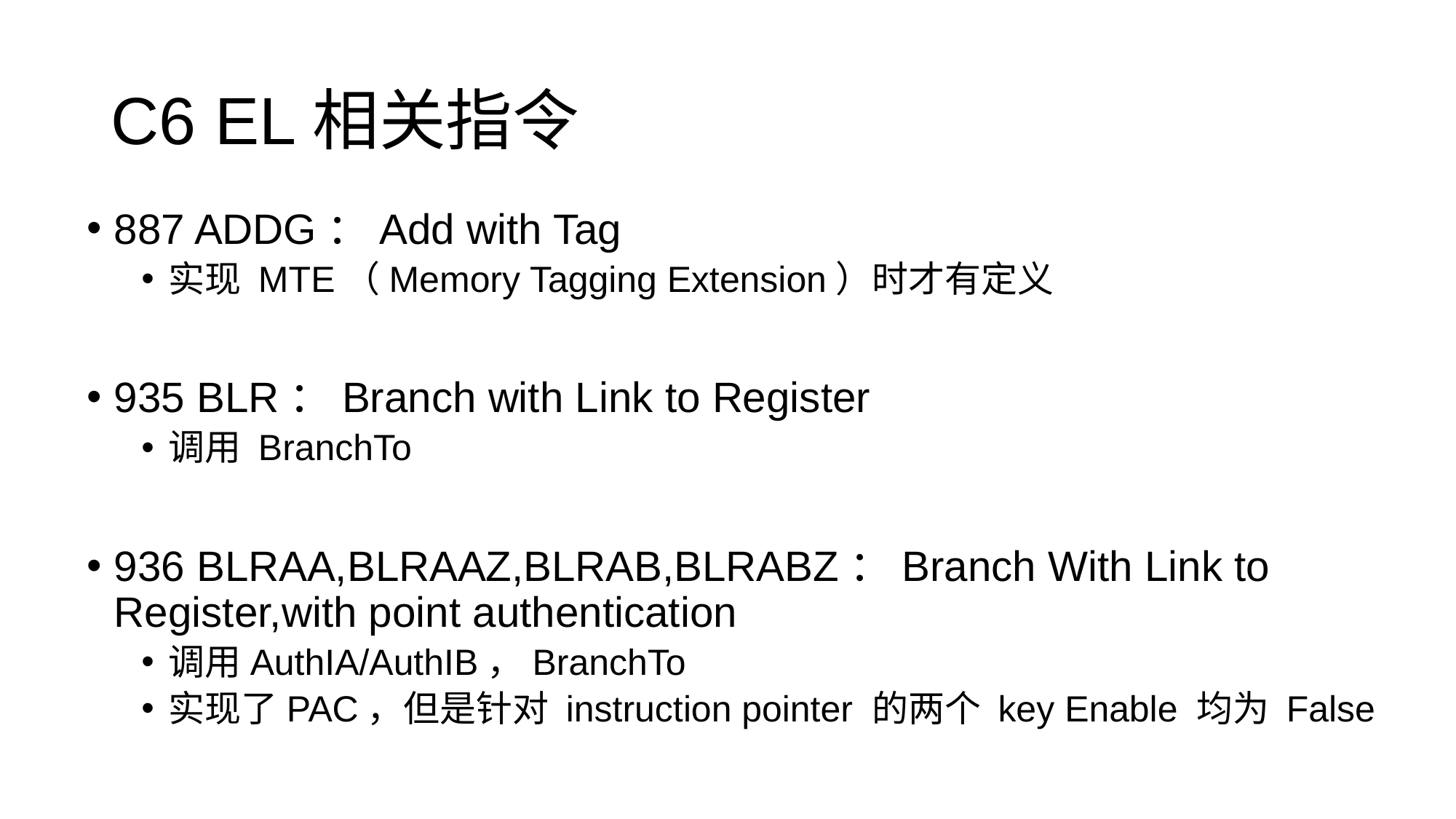

# C6 EL相关指令
887 ADDG：Add with Tag
实现 MTE（Memory Tagging Extension）时才有定义

935 BLR：Branch with Link to Register
调用 BranchTo

936 BLRAA,BLRAAZ,BLRAB,BLRABZ：Branch With Link to Register,with point authentication
调用AuthIA/AuthIB，BranchTo
实现了PAC，但是针对 instruction pointer 的两个 key Enable 均为 False